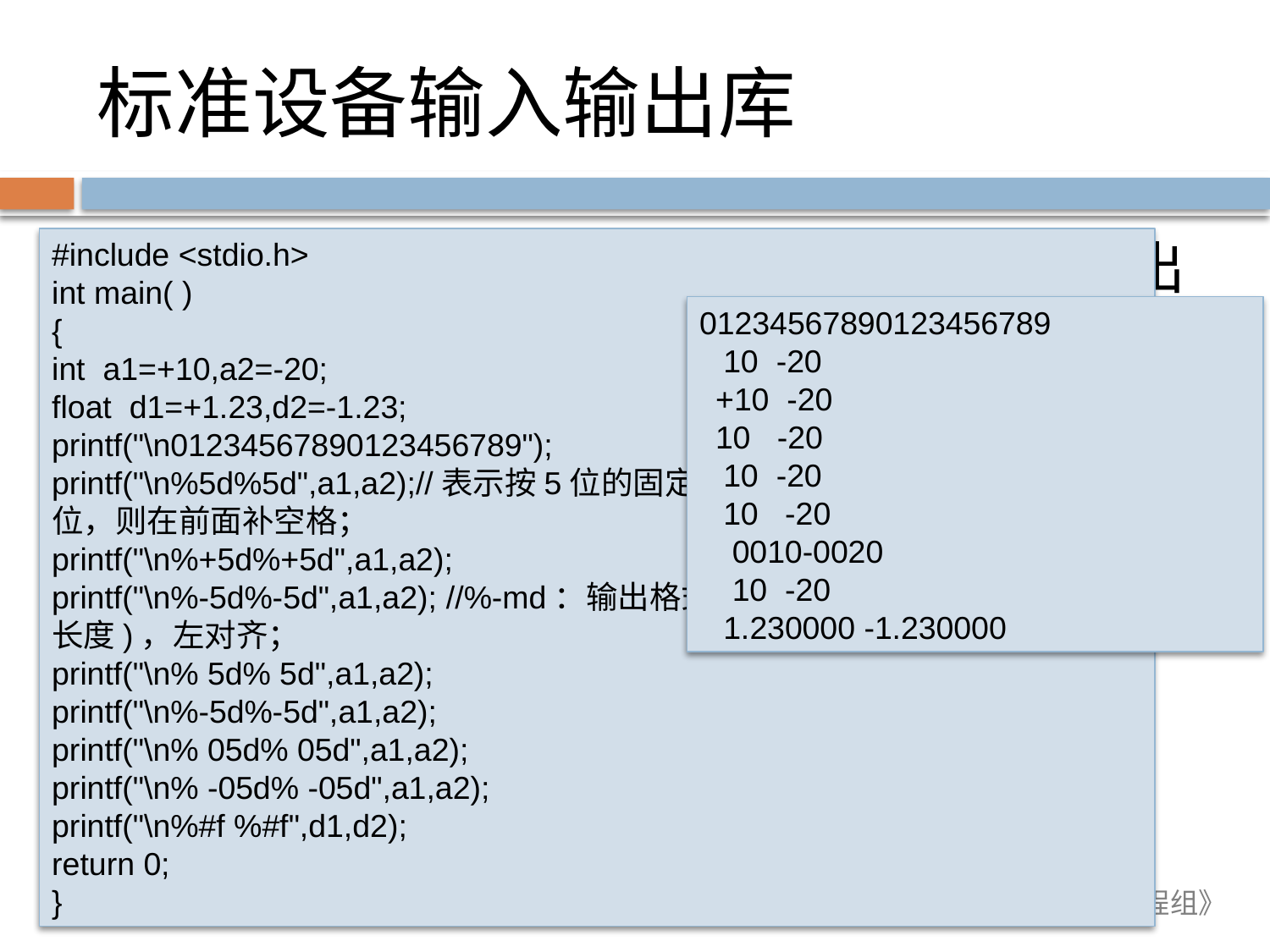

# 标准设备输入输出库
例3-12编写程序，按对齐修饰符要求输出数据。
#include <stdio.h>
int main( )
{
int  a1=+10,a2=-20;
float  d1=+1.23,d2=-1.23;
printf("\n01234567890123456789");
printf("\n%5d%5d",a1,a2);//表示按5位的固定位宽输出整型数值。如果不足5位，则在前面补空格；
printf("\n%+5d%+5d",a1,a2);
printf("\n%-5d%-5d",a1,a2); //%-md：输出格式为整形，长度为m(输出最小长度)，左对齐；
printf("\n% 5d% 5d",a1,a2);
printf("\n%-5d%-5d",a1,a2);
printf("\n% 05d% 05d",a1,a2);
printf("\n% -05d% -05d",a1,a2);
printf("\n%#f %#f",d1,d2);
return 0;
}
01234567890123456789
10  -20
+10  -20
10   -20
10  -20
10   -20
 0010-0020
 10  -20
1.230000 -1.230000